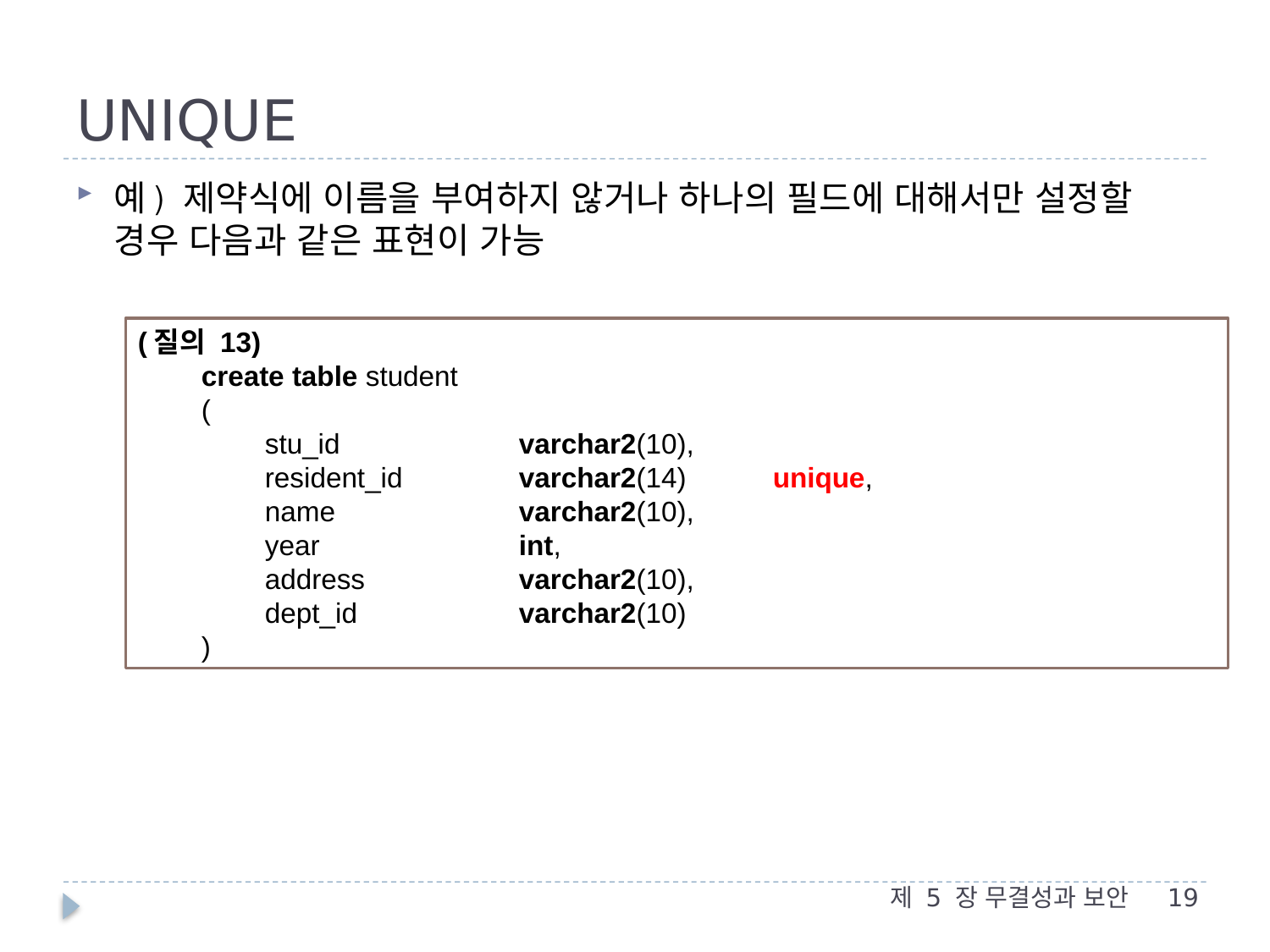

# UNIQUE
예) 제약식에 이름을 부여하지 않거나 하나의 필드에 대해서만 설정할 경우 다음과 같은 표현이 가능

(질의 13)
create table student
(
stu_id		varchar2(10),
resident_id	varchar2(14) 	unique,
name		varchar2(10),
year		int,
address		varchar2(10),
dept_id		varchar2(10)
)
제 5 장 무결성과 보안
19